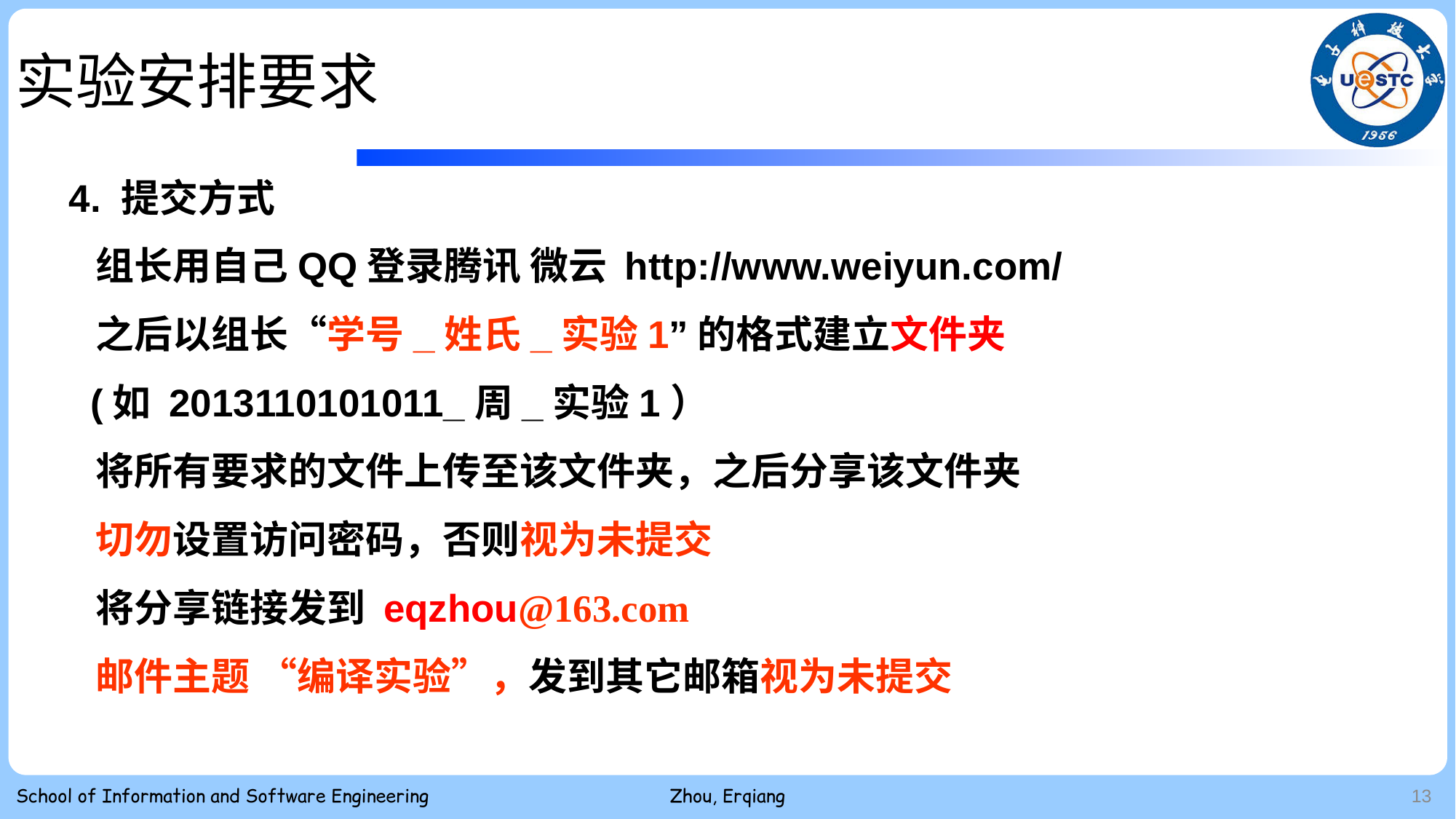

实验安排要求
4. 提交方式
  组长用自己QQ登录腾讯 微云 http://www.weiyun.com/
  之后以组长“学号_姓氏_实验1”的格式建立文件夹
  (如 2013110101011_周_实验1）
  将所有要求的文件上传至该文件夹，之后分享该文件夹
  切勿设置访问密码，否则视为未提交
  将分享链接发到 eqzhou@163.com
  邮件主题 “编译实验”，发到其它邮箱视为未提交
School of Information and Software Engineering
Zhou, Erqiang
13